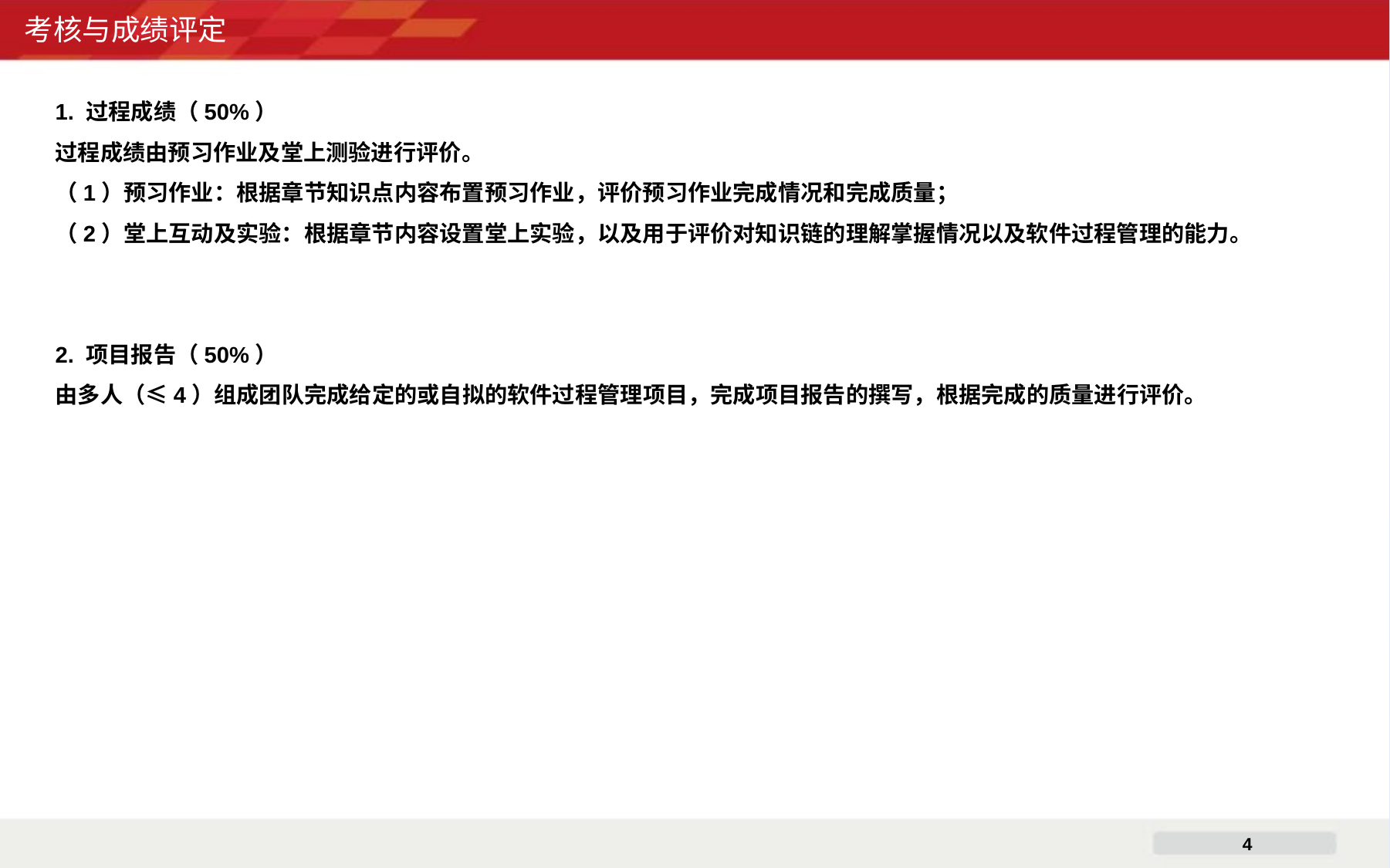

考核与成绩评定
1. 过程成绩（50%）
过程成绩由预习作业及堂上测验进行评价。
（1）预习作业：根据章节知识点内容布置预习作业，评价预习作业完成情况和完成质量；
（2）堂上互动及实验：根据章节内容设置堂上实验，以及用于评价对知识链的理解掌握情况以及软件过程管理的能力。

2. 项目报告（50%）
由多人（≤4）组成团队完成给定的或自拟的软件过程管理项目，完成项目报告的撰写，根据完成的质量进行评价。